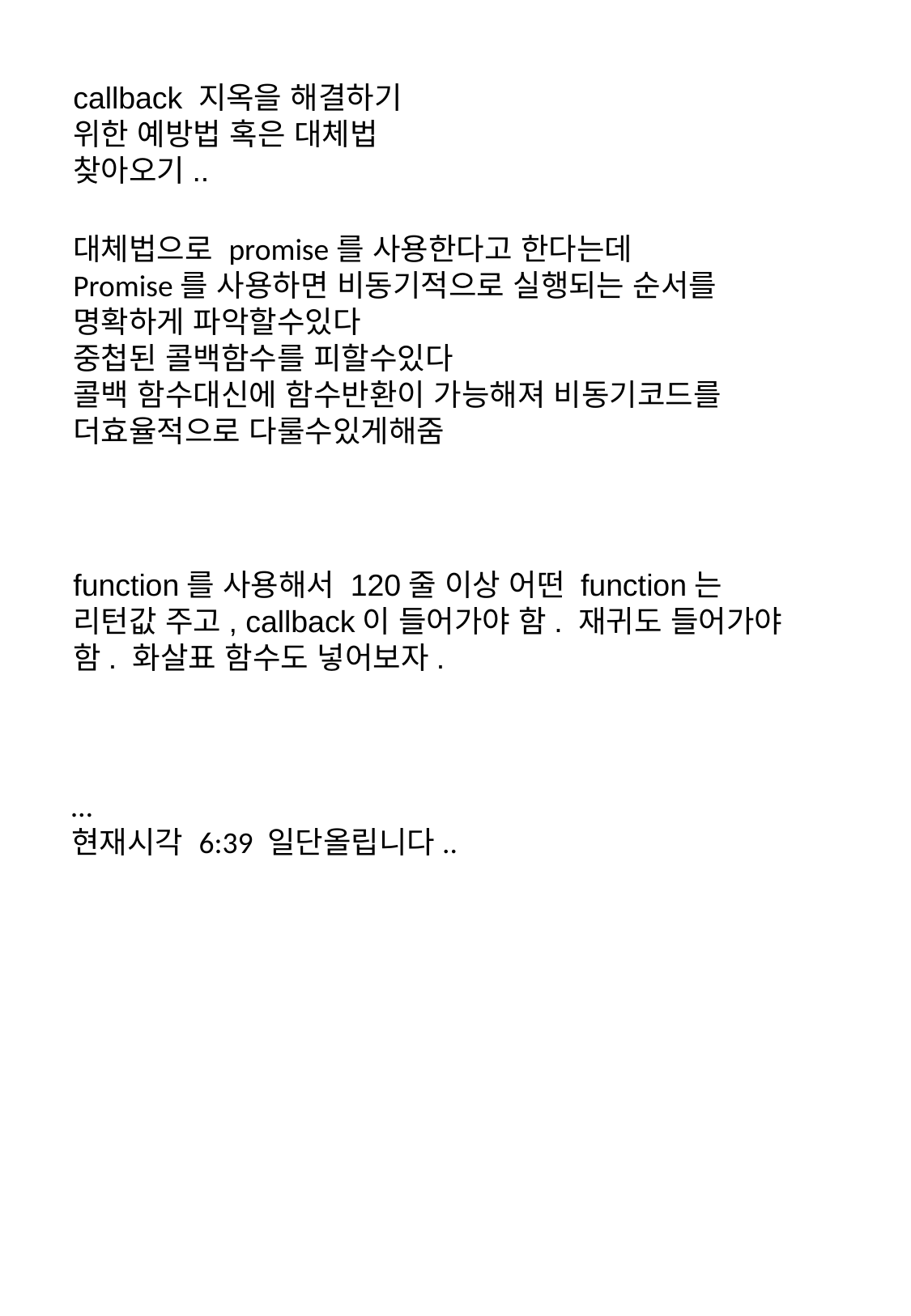

callback 지옥을 해결하기 위한 예방법 혹은 대체법 찾아오기..
대체법으로 promise를 사용한다고 한다는데
Promise를 사용하면 비동기적으로 실행되는 순서를 명확하게 파악할수있다
중첩된 콜백함수를 피할수있다
콜백 함수대신에 함수반환이 가능해져 비동기코드를 더효율적으로 다룰수있게해줌
function를 사용해서 120줄 이상 어떤 function는 리턴값 주고, callback이 들어가야 함. 재귀도 들어가야 함. 화살표 함수도 넣어보자.
…
현재시각 6:39 일단올립니다..